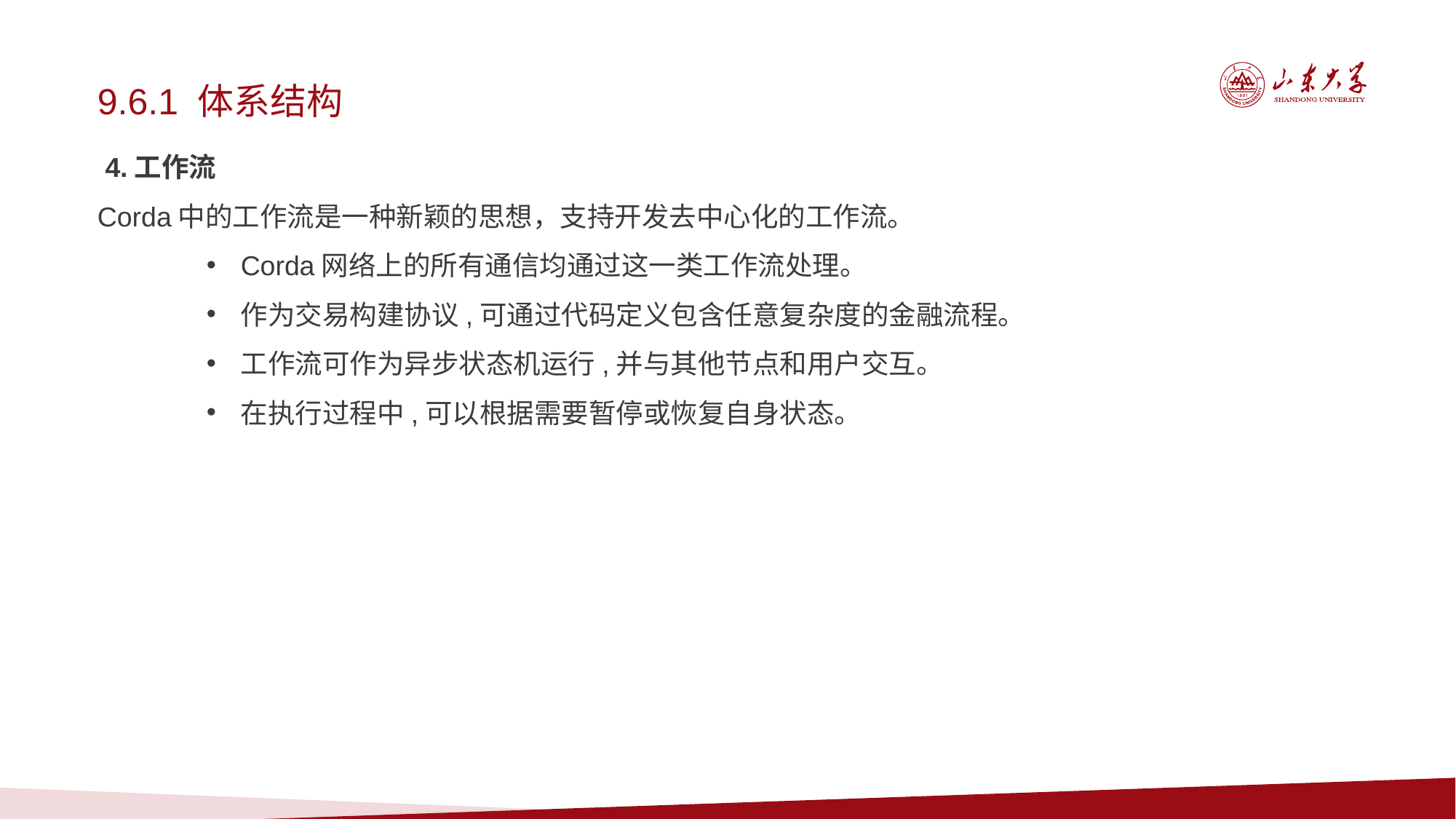

9.6.1 体系结构
 4.工作流
Corda中的工作流是一种新颖的思想，支持开发去中心化的工作流。
Corda网络上的所有通信均通过这一类工作流处理。
作为交易构建协议,可通过代码定义包含任意复杂度的金融流程。
工作流可作为异步状态机运行,并与其他节点和用户交互。
在执行过程中,可以根据需要暂停或恢复自身状态。